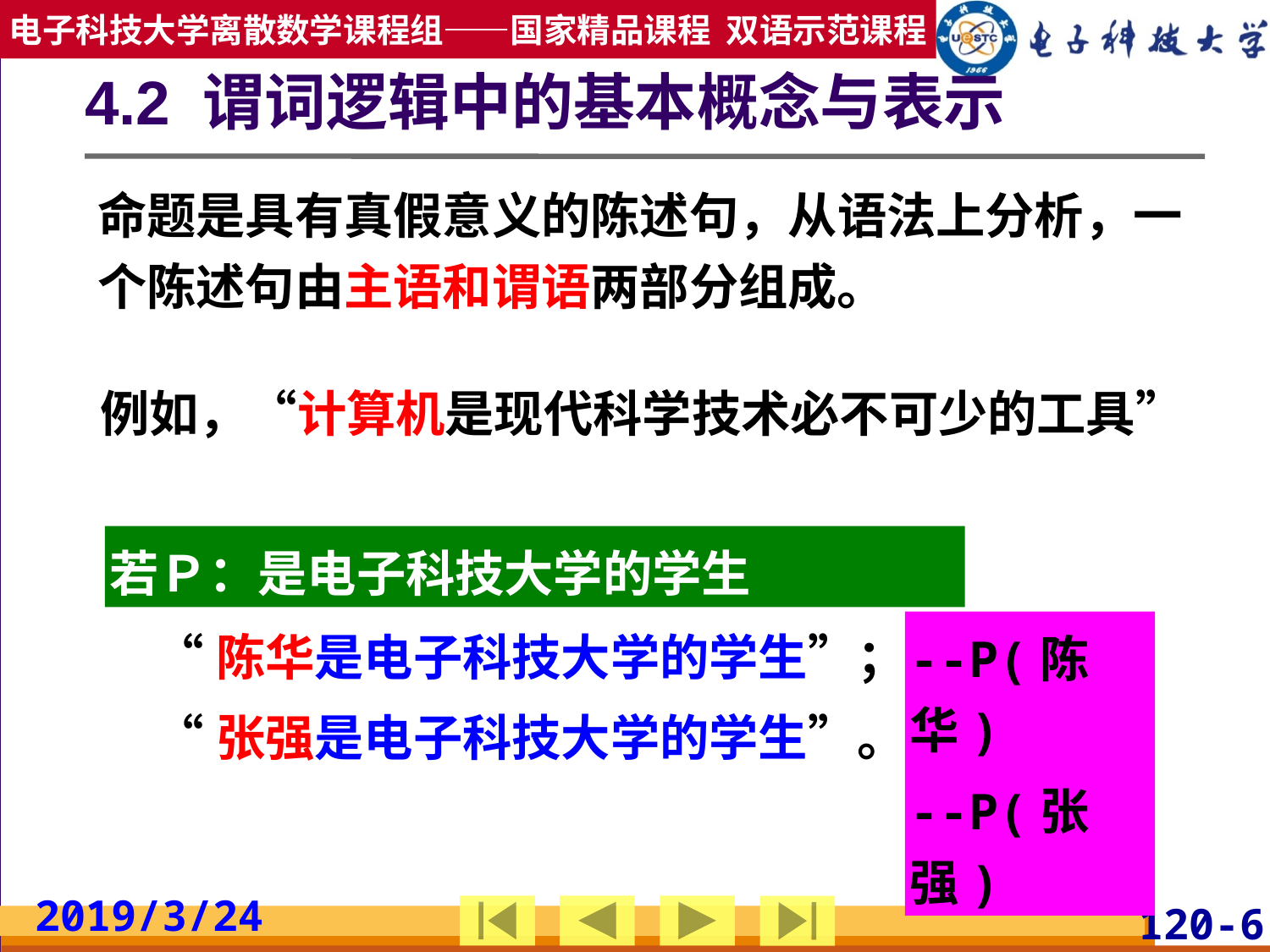

# 4.2 谓词逻辑中的基本概念与表示
命题是具有真假意义的陈述句，从语法上分析，一个陈述句由主语和谓语两部分组成。
例如，“计算机是现代科学技术必不可少的工具”
若Ｐ：是电子科技大学的学生
例如
    “陈华是电子科技大学的学生”；
    “张强是电子科技大学的学生”。
--P(陈华)
--P(张强)
2019/3/24